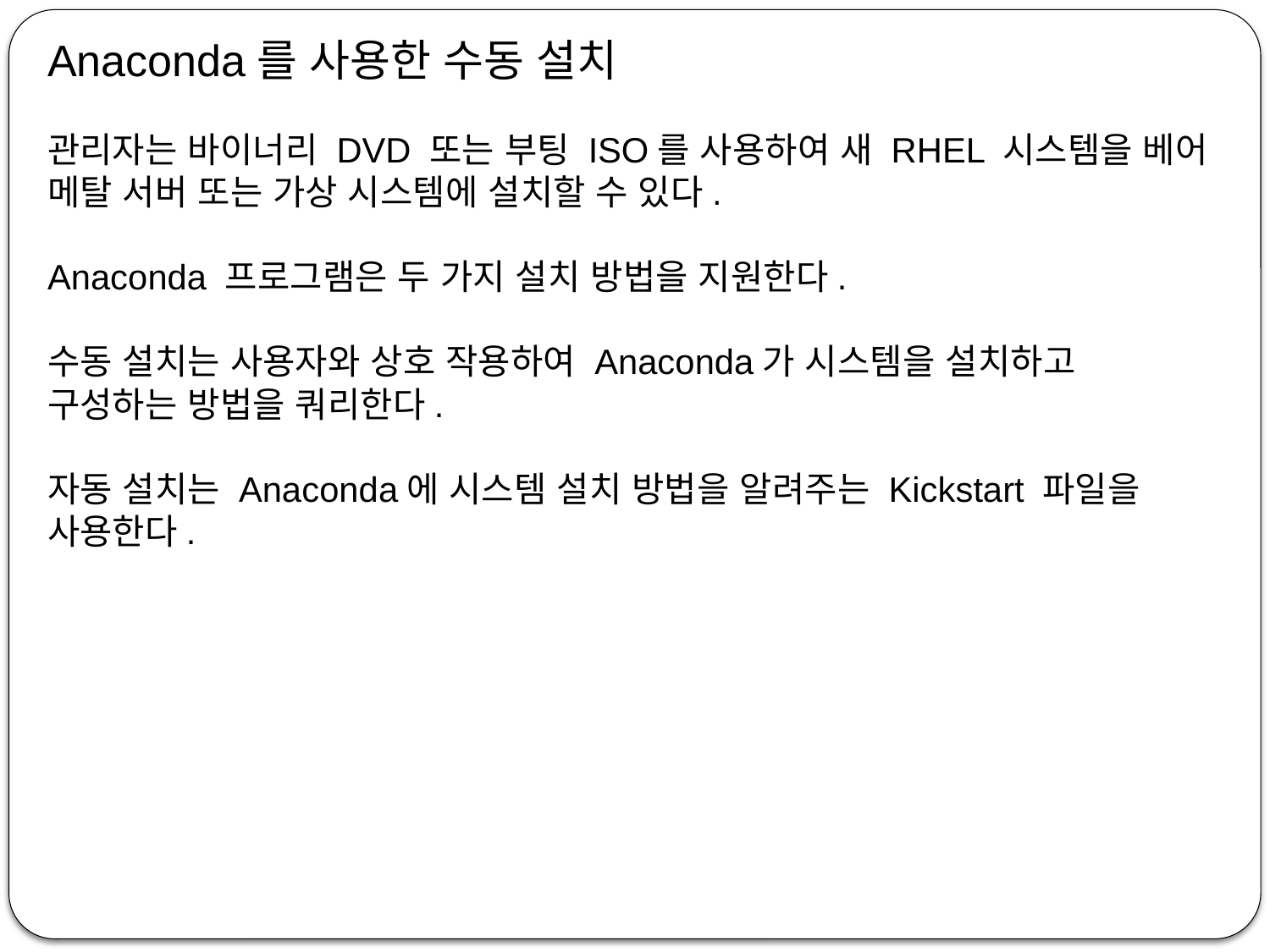

Anaconda를 사용한 수동 설치

관리자는 바이너리 DVD 또는 부팅 ISO를 사용하여 새 RHEL 시스템을 베어 메탈 서버 또는 가상 시스템에 설치할 수 있다.

Anaconda 프로그램은 두 가지 설치 방법을 지원한다.

수동 설치는 사용자와 상호 작용하여 Anaconda가 시스템을 설치하고 구성하는 방법을 쿼리한다.

자동 설치는 Anaconda에 시스템 설치 방법을 알려주는 Kickstart 파일을 사용한다.